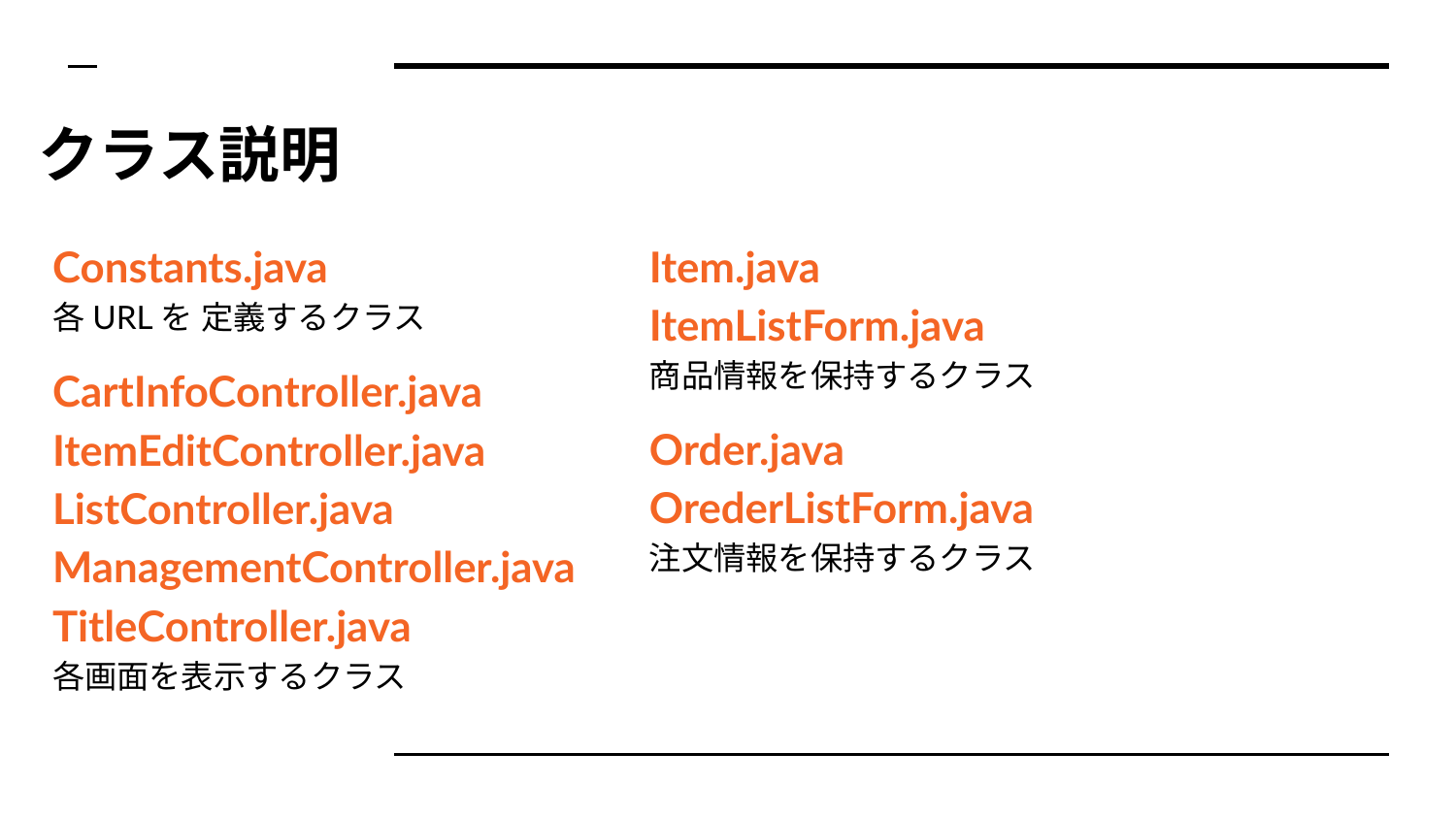

# クラス説明
Constants.java
各URLを 定義するクラス
Item.java
ItemListForm.java
商品情報を保持するクラス
CartInfoController.java
ItemEditController.java
ListController.java
ManagementController.java
TitleController.java
各画面を表示するクラス
Order.java
OrederListForm.java
注文情報を保持するクラス